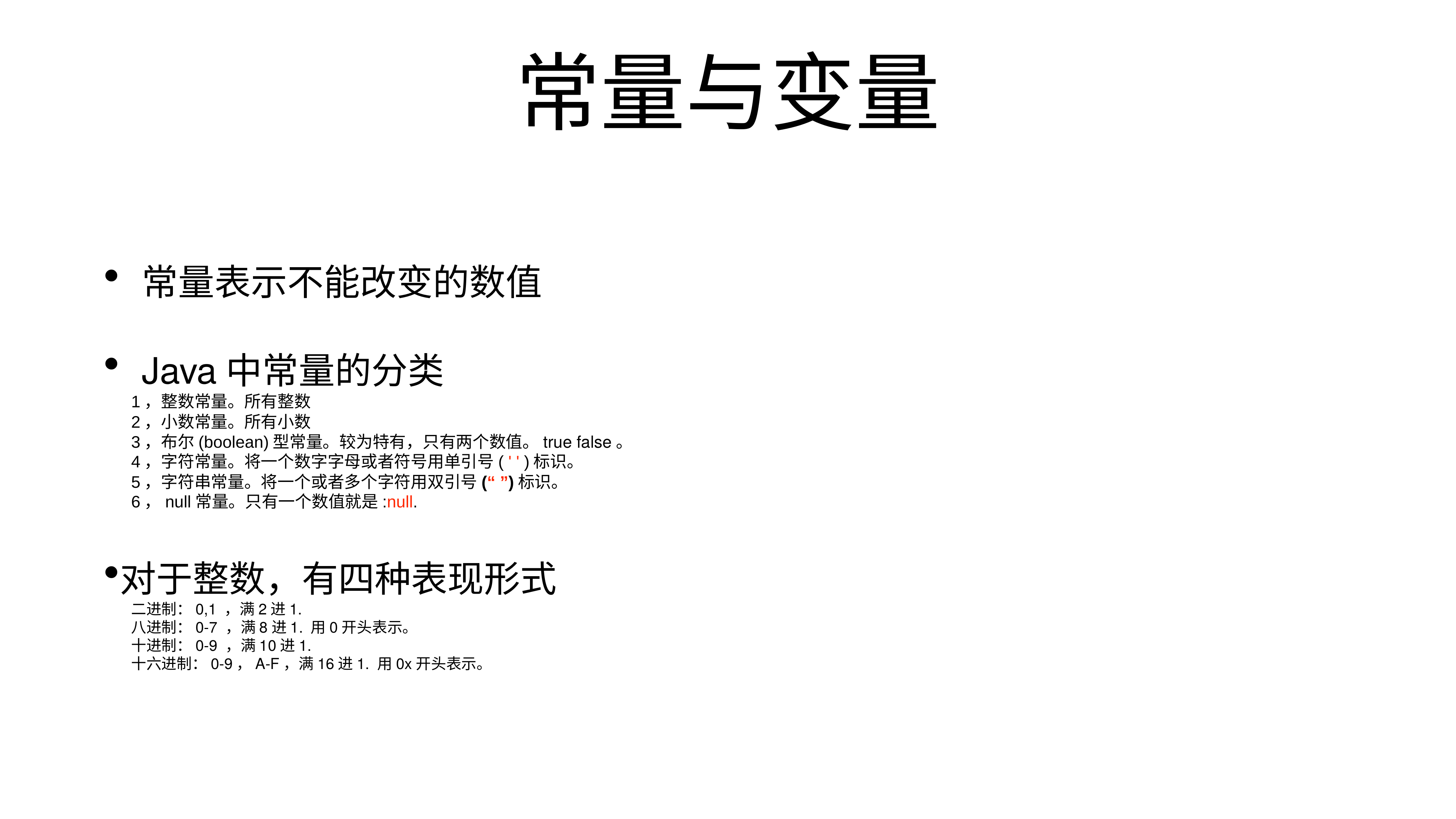

# 常量与变量
常量表示不能改变的数值
Java中常量的分类
1，整数常量。所有整数
2，小数常量。所有小数
3，布尔(boolean)型常量。较为特有，只有两个数值。true false。
4，字符常量。将一个数字字母或者符号用单引号( ' ' )标识。
5，字符串常量。将一个或者多个字符用双引号(“ ”)标识。
6，null常量。只有一个数值就是:null.
对于整数，有四种表现形式
二进制：0,1 ，满2进1.
八进制：0-7 ，满8进1. 用0开头表示。
十进制：0-9 ，满10进1.
十六进制：0-9，A-F，满16进1. 用0x开头表示。